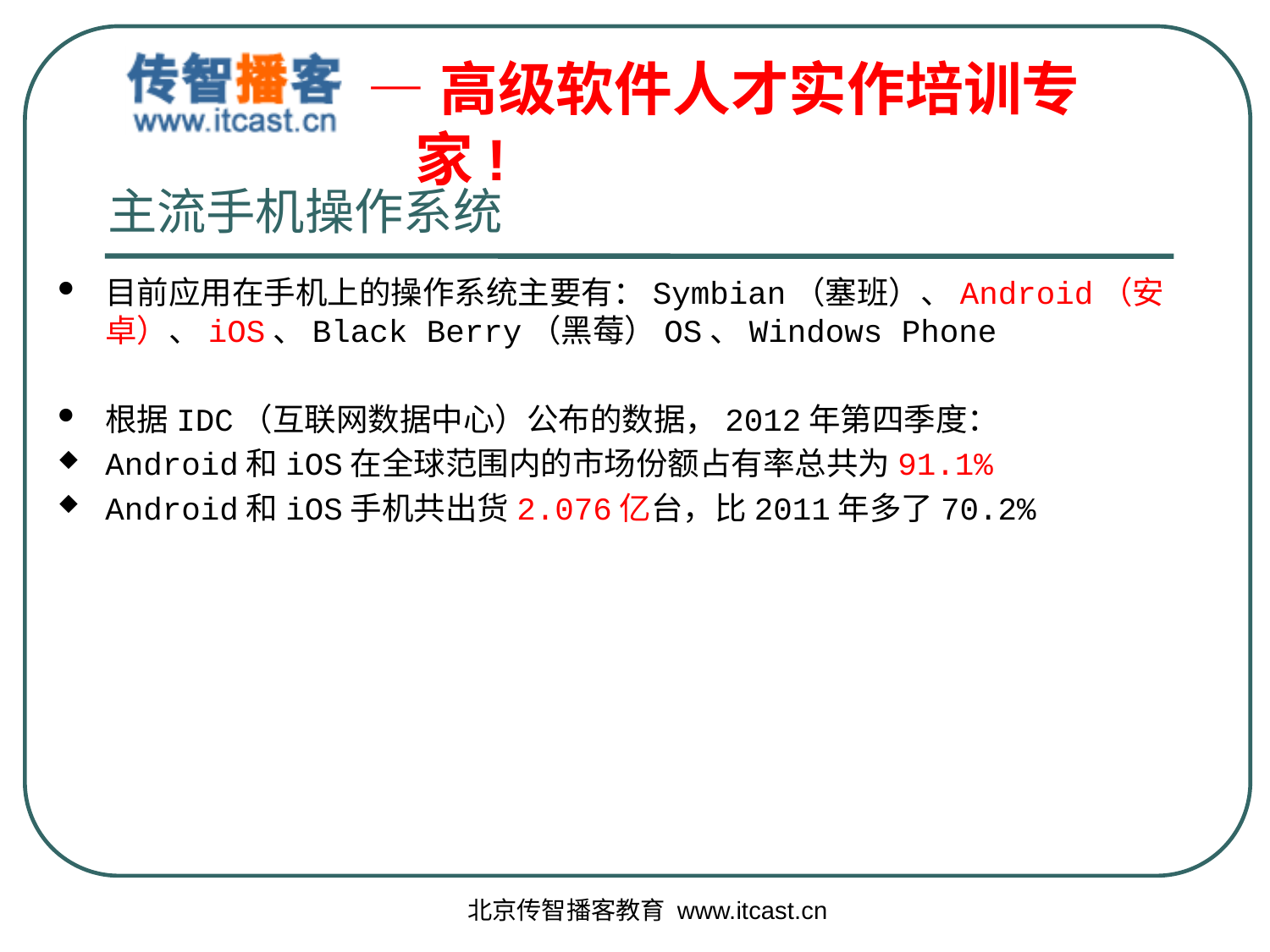

主流手机操作系统
目前应用在手机上的操作系统主要有：Symbian（塞班）、Android（安卓）、iOS、Black Berry（黑莓）OS、Windows Phone

根据IDC（互联网数据中心）公布的数据，2012年第四季度：
Android和iOS在全球范围内的市场份额占有率总共为91.1%
Android和iOS手机共出货2.076亿台，比2011年多了70.2%
北京传智播客教育 www.itcast.cn